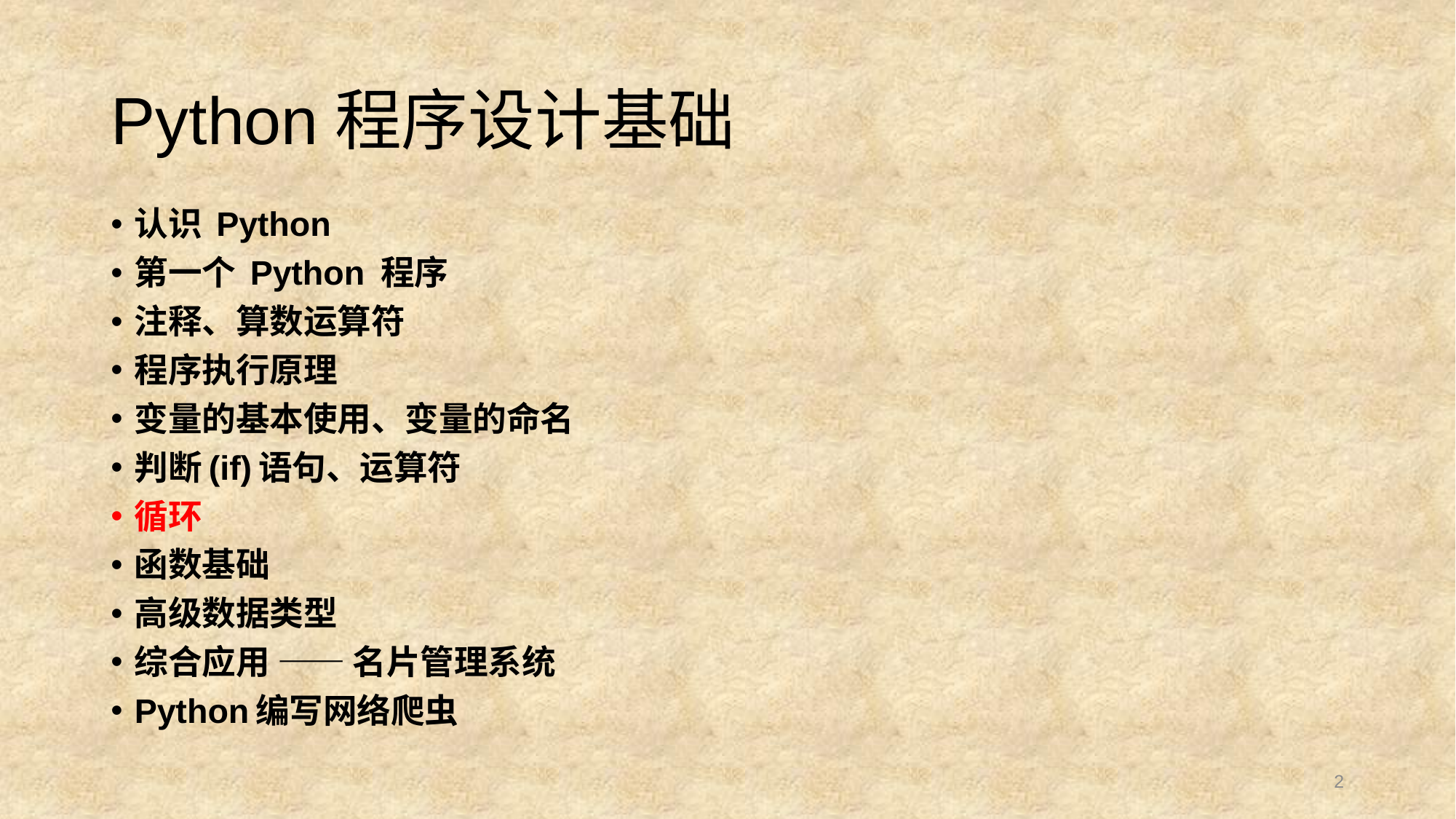

# Python程序设计基础
认识 Python
第一个 Python 程序
注释、算数运算符
程序执行原理
变量的基本使用、变量的命名
判断(if)语句、运算符
循环
函数基础
高级数据类型
综合应用 —— 名片管理系统
Python编写网络爬虫

 2